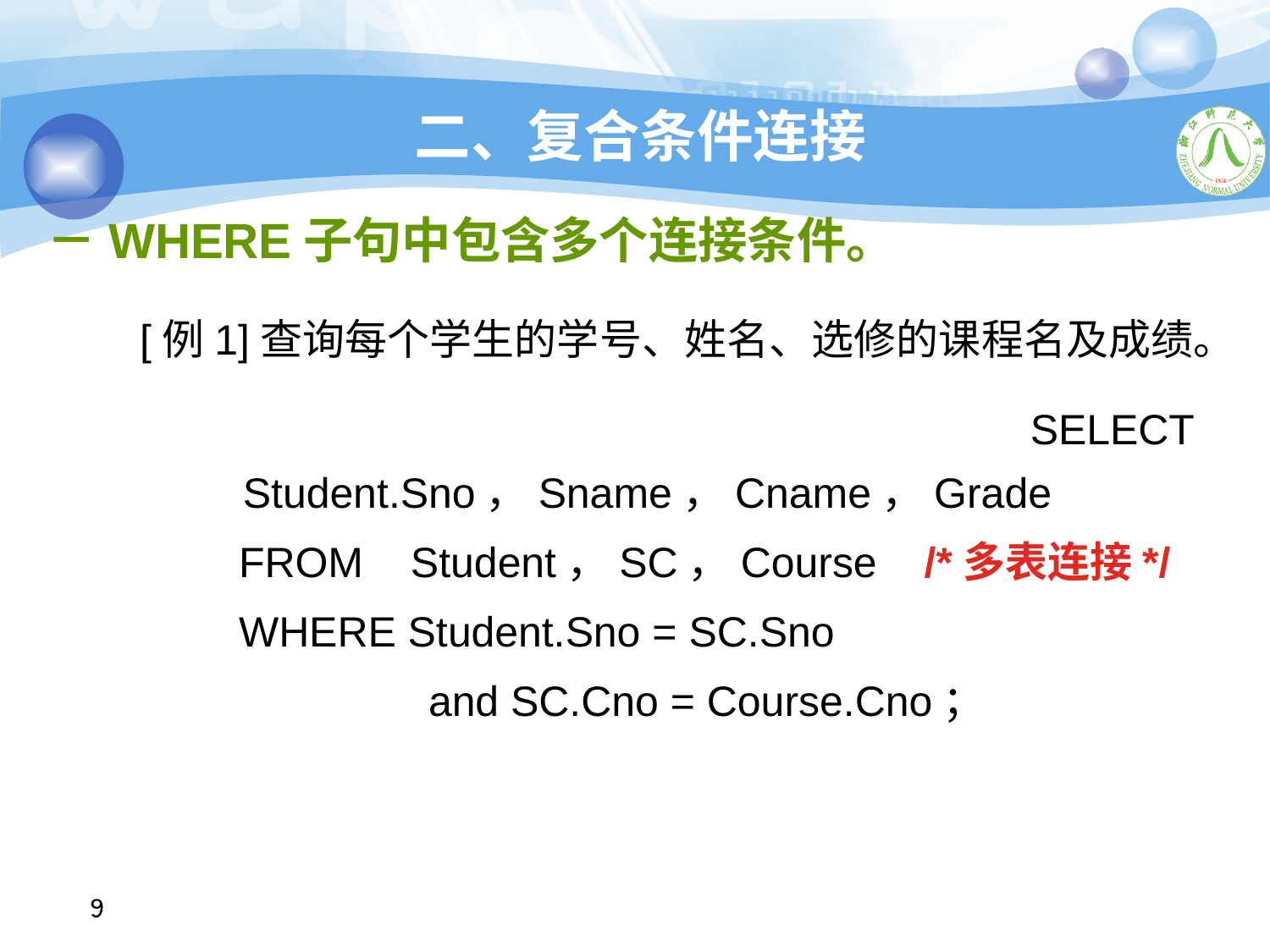

# 二、复合条件连接
－WHERE子句中包含多个连接条件。
[例1]查询每个学生的学号、姓名、选修的课程名及成绩。
  SELECT Student.Sno，Sname，Cname，Grade
   FROM    Student，SC，Course    /*多表连接*/
   WHERE Student.Sno = SC.Sno
                   and SC.Cno = Course.Cno；

9